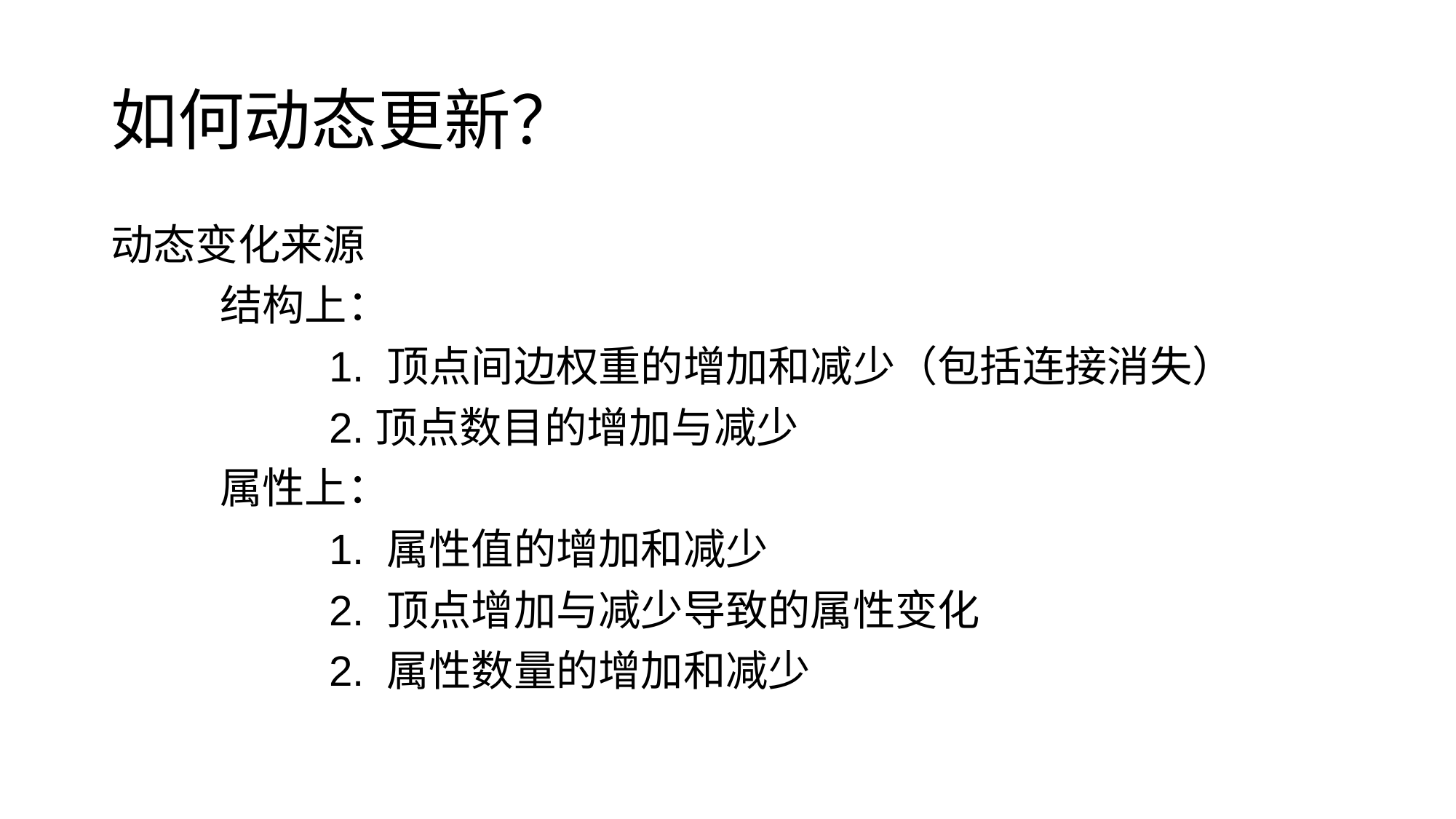

# 如何动态更新？
动态变化来源
	结构上：
		1. 顶点间边权重的增加和减少（包括连接消失）
		2.顶点数目的增加与减少
	属性上：
		1. 属性值的增加和减少
		2. 顶点增加与减少导致的属性变化
		2. 属性数量的增加和减少